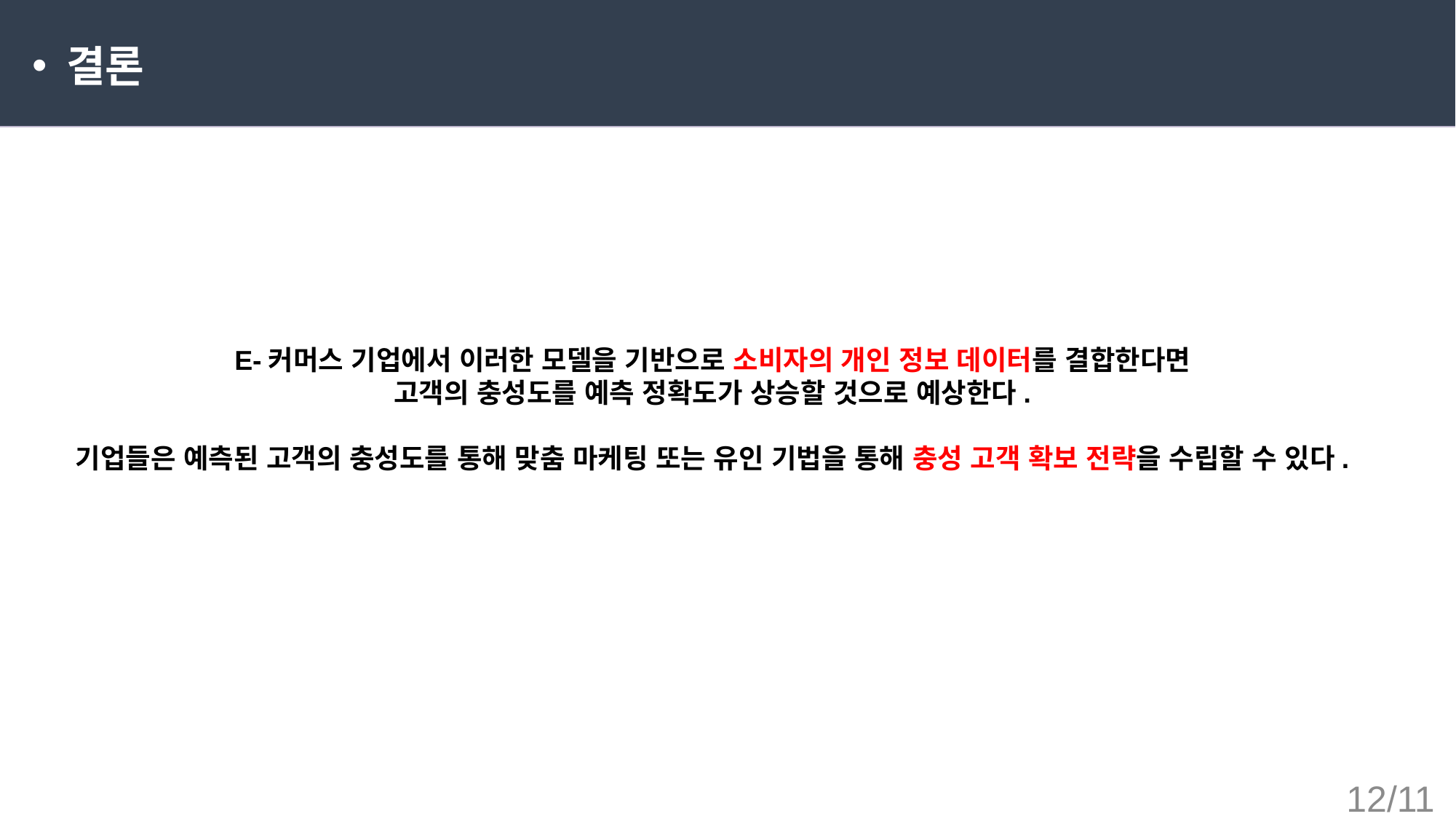

결론
E-커머스 기업에서 이러한 모델을 기반으로 소비자의 개인 정보 데이터를 결합한다면
고객의 충성도를 예측 정확도가 상승할 것으로 예상한다.

기업들은 예측된 고객의 충성도를 통해 맞춤 마케팅 또는 유인 기법을 통해 충성 고객 확보 전략을 수립할 수 있다.
12/11